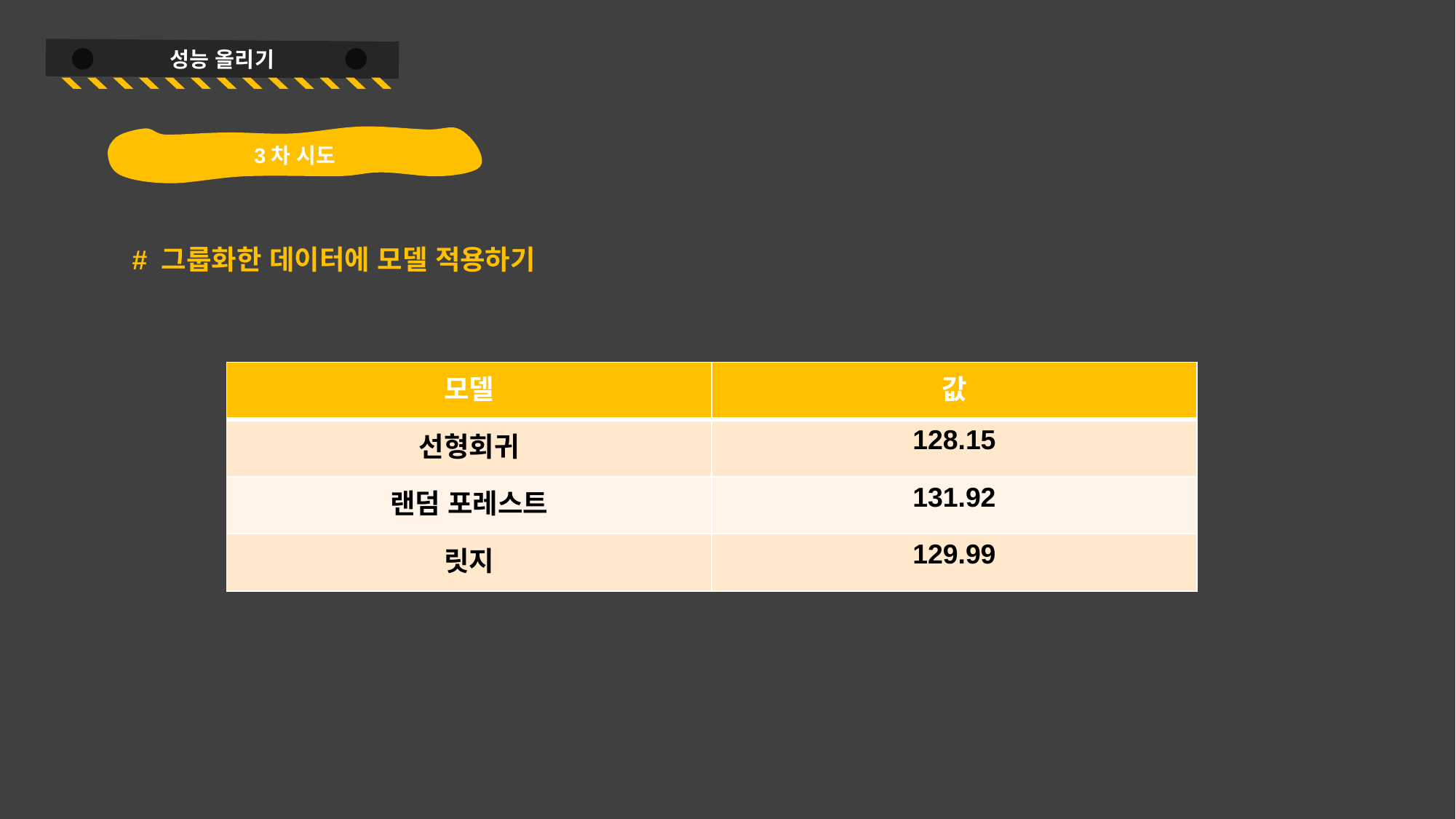

성능 올리기

3차 시도
# 그룹화한 데이터에 모델 적용하기

| 모델 | 값 |
| --- | --- |
| 선형회귀 | 128.15 |
| 랜덤 포레스트 | 131.92 |
| 릿지 | 129.99 |